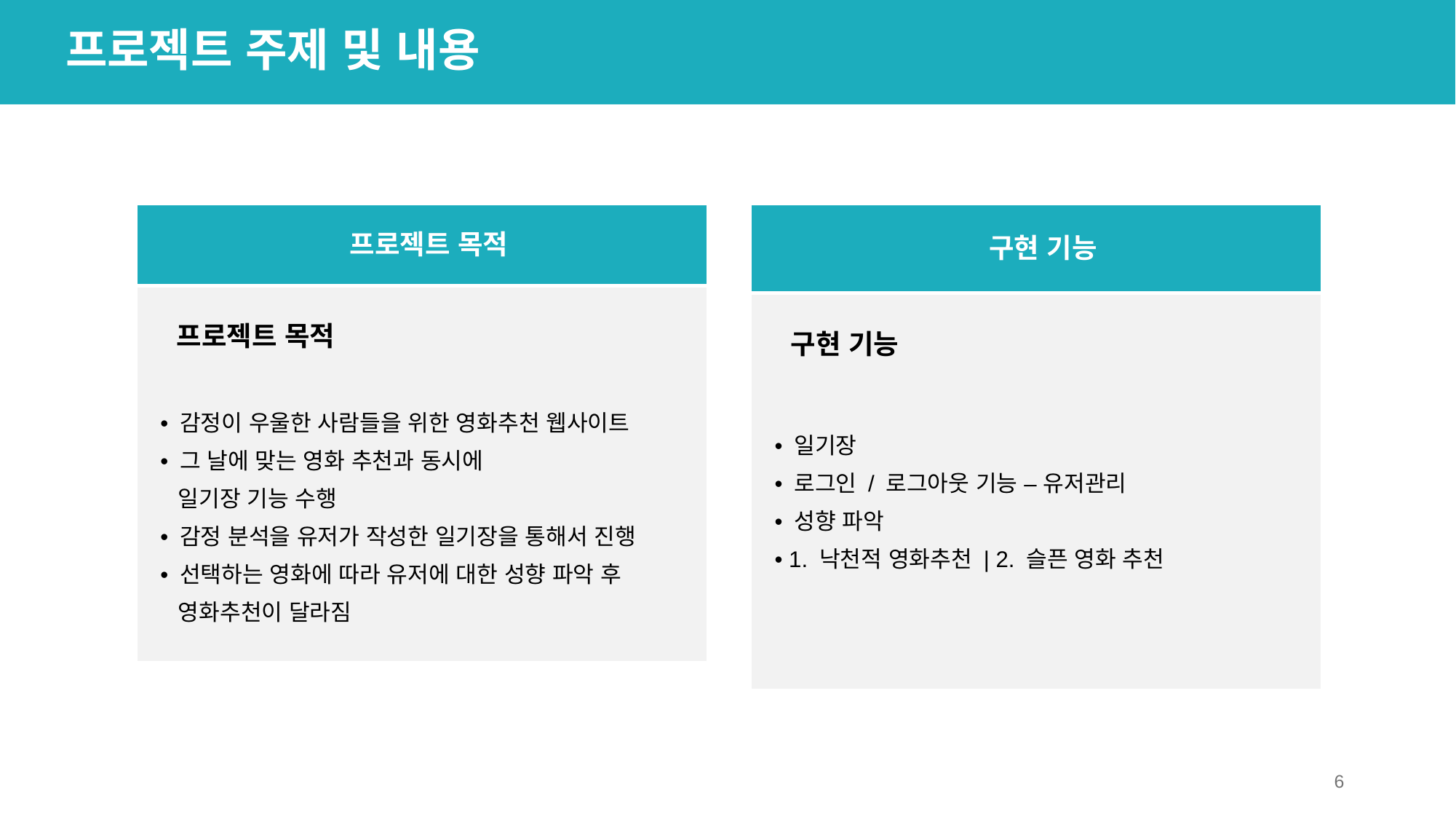

# 프로젝트 주제 및 내용
| 프로젝트 목적 |
| --- |
| 프로젝트 목적 • 감정이 우울한 사람들을 위한 영화추천 웹사이트 • 그 날에 맞는 영화 추천과 동시에 일기장 기능 수행 • 감정 분석을 유저가 작성한 일기장을 통해서 진행 • 선택하는 영화에 따라 유저에 대한 성향 파악 후 영화추천이 달라짐 |
| 구현 기능 |
| --- |
| 구현 기능 • 일기장 • 로그인 / 로그아웃 기능 – 유저관리 • 성향 파악 • 1. 낙천적 영화추천 | 2. 슬픈 영화 추천 |
6